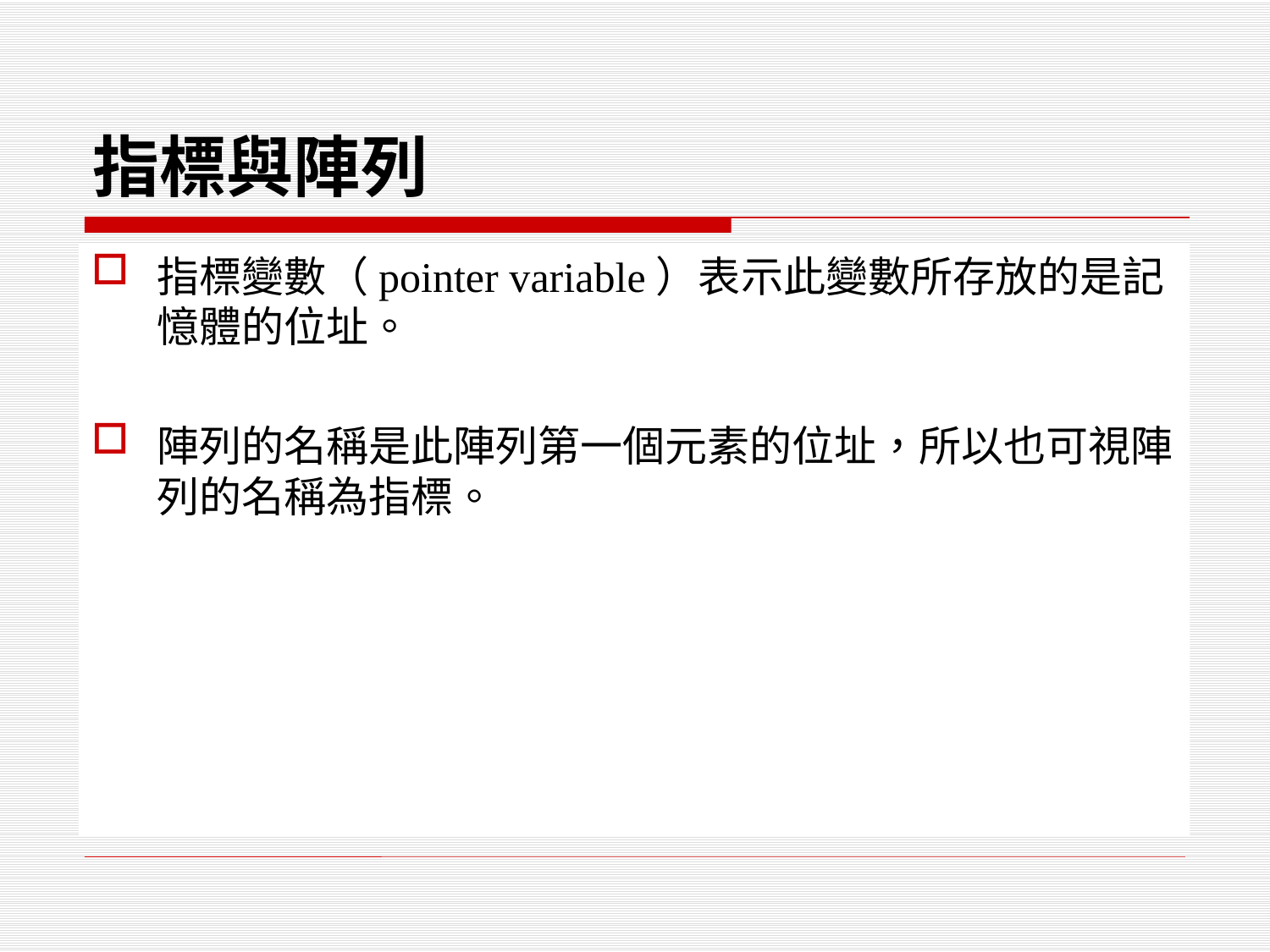

# 指標與陣列
指標變數（pointer variable）表示此變數所存放的是記憶體的位址。

陣列的名稱是此陣列第一個元素的位址，所以也可視陣列的名稱為指標。